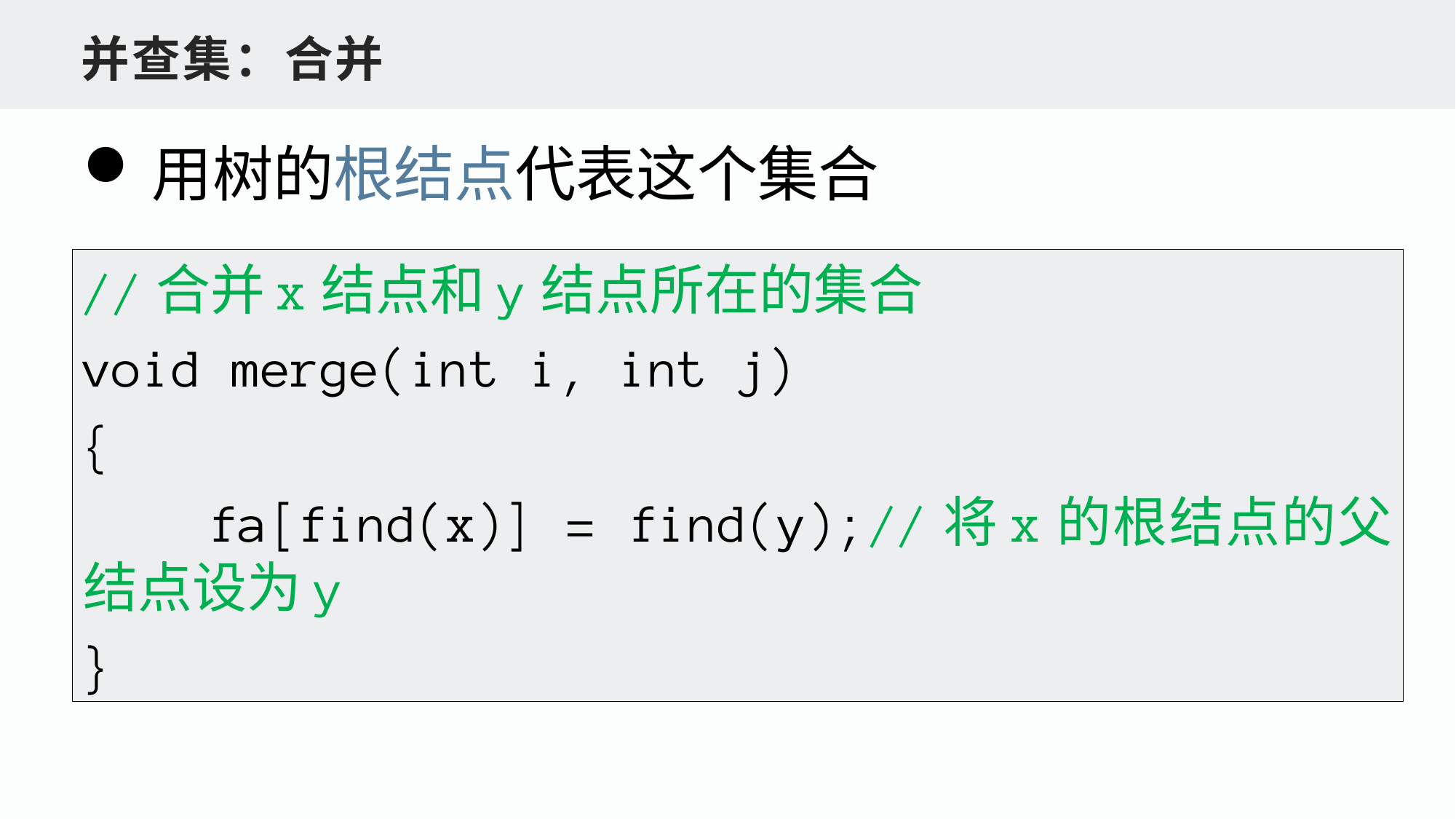

并查集：合并
用树的根结点代表这个集合
//合并x结点和y结点所在的集合
void merge(int i, int j)
{
    fa[find(x)] = find(y);//将x的根结点的父结点设为y
}
12